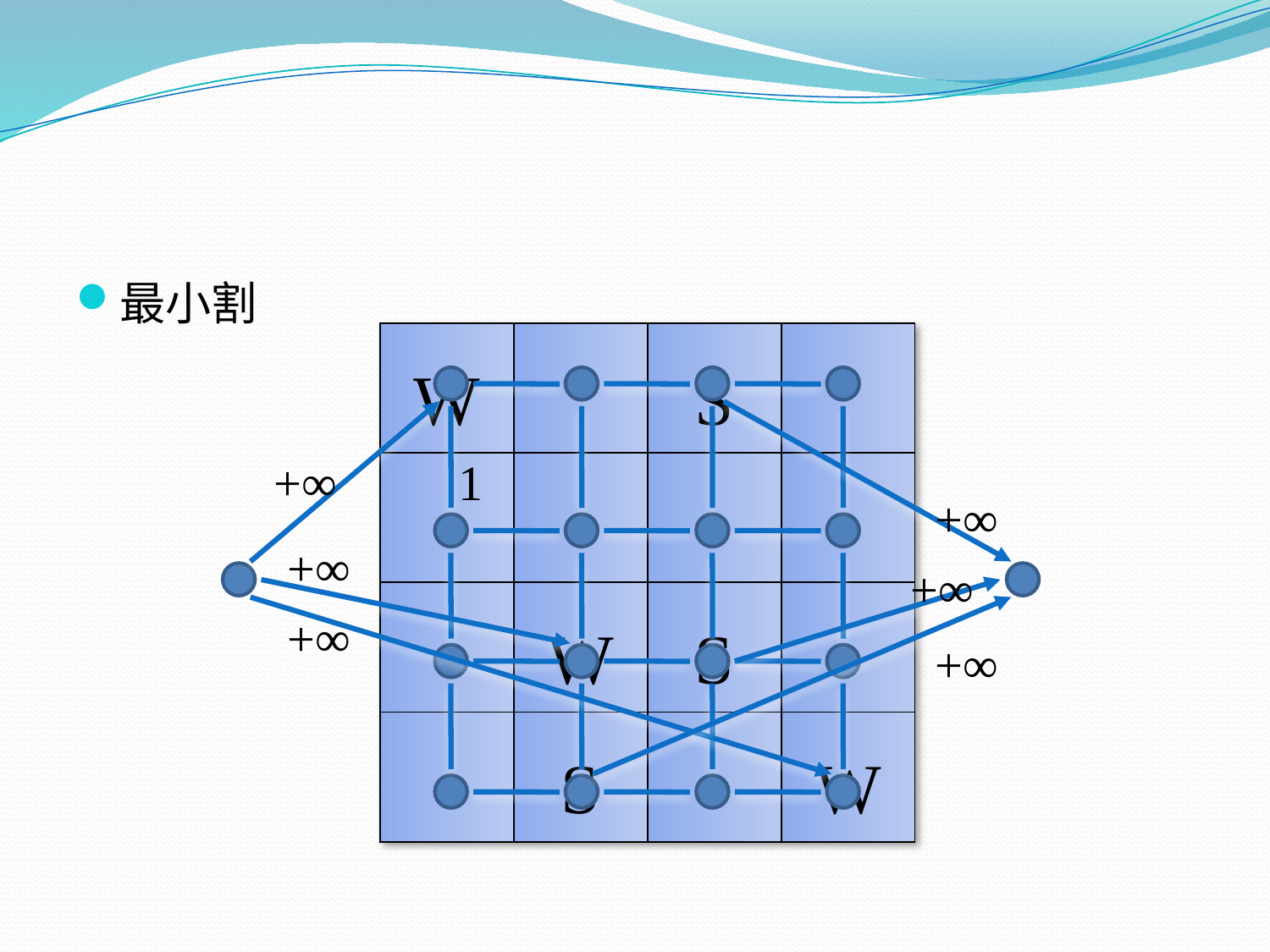

#
最小割
| W |  | S |  |
| --- | --- | --- | --- |
|  |  |  |  |
|  | W | S |  |
|  | S |  | W |

1
+∞
+∞

+∞

+∞

+∞
+∞